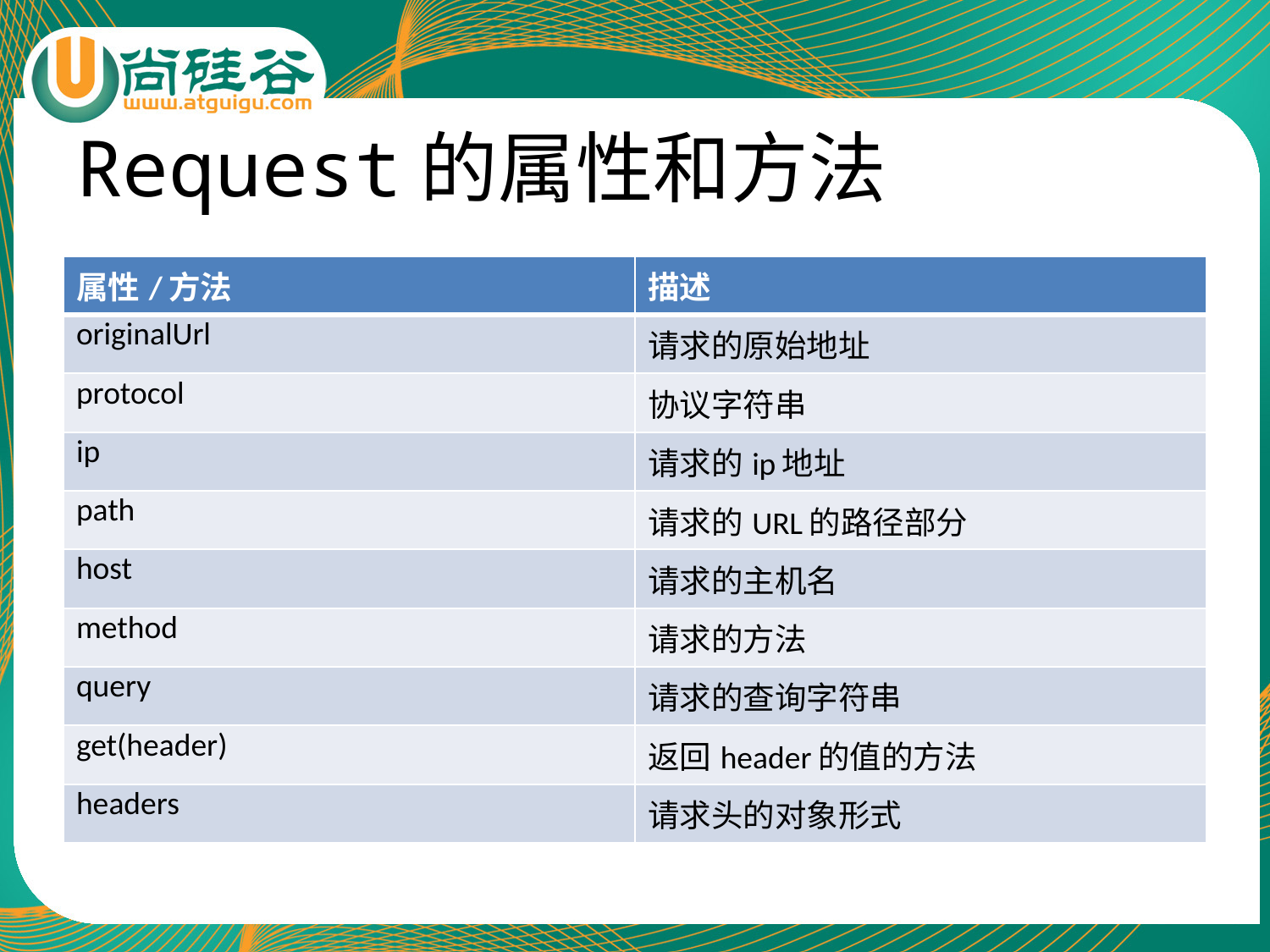

# Request的属性和方法
| 属性/方法 | 描述 |
| --- | --- |
| originalUrl | 请求的原始地址 |
| protocol | 协议字符串 |
| ip | 请求的ip地址 |
| path | 请求的URL的路径部分 |
| host | 请求的主机名 |
| method | 请求的方法 |
| query | 请求的查询字符串 |
| get(header) | 返回header的值的方法 |
| headers | 请求头的对象形式 |